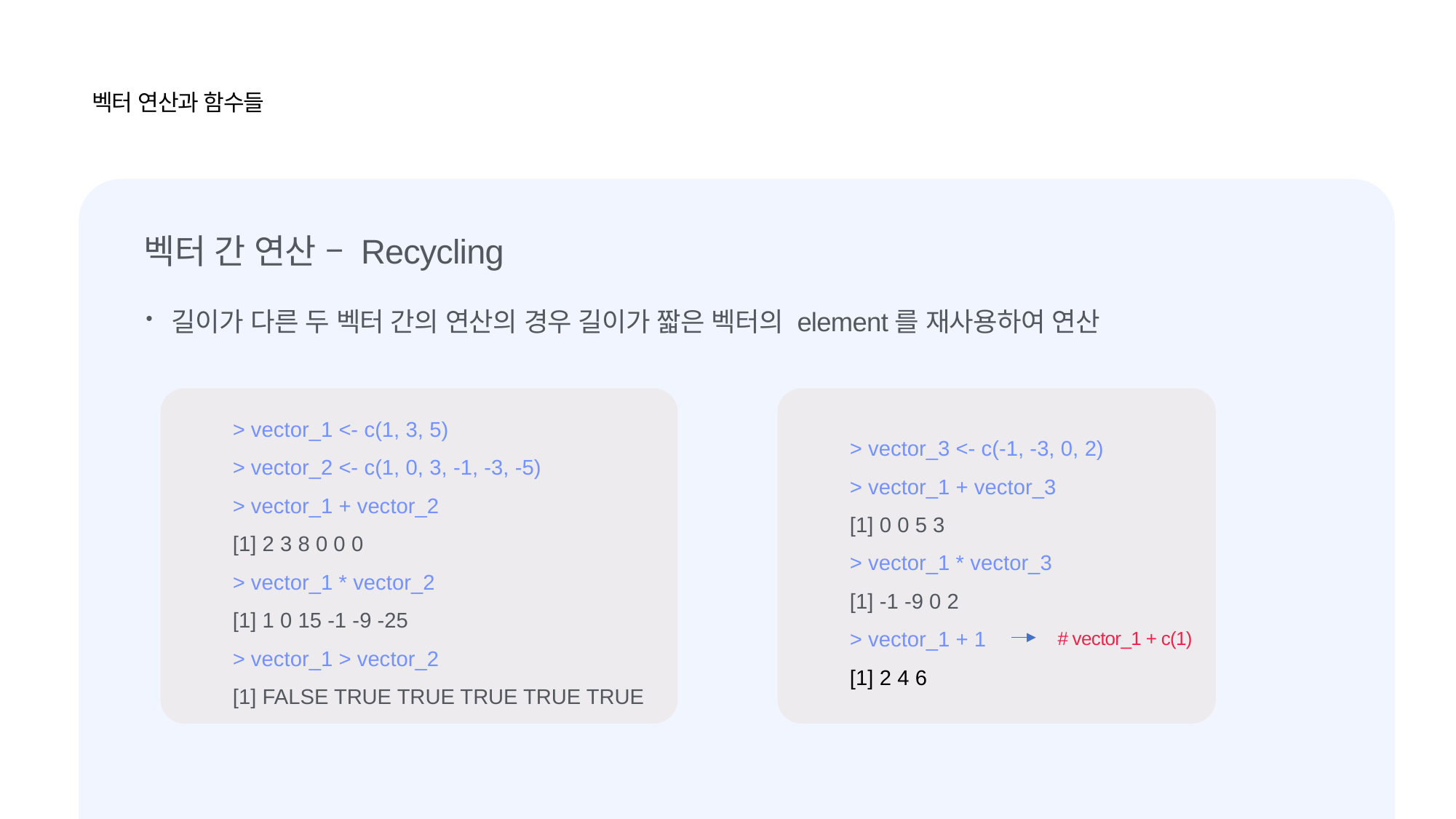

벡터 연산과 함수들

벡터 간 연산 – Recycling
길이가 다른 두 벡터 간의 연산의 경우 길이가 짧은 벡터의 element를 재사용하여 연산
> vector_1 <- c(1, 3, 5)
> vector_2 <- c(1, 0, 3, -1, -3, -5)
> vector_1 + vector_2
[1] 2 3 8 0 0 0
> vector_1 * vector_2
[1] 1 0 15 -1 -9 -25
> vector_1 > vector_2
[1] FALSE TRUE TRUE TRUE TRUE TRUE
> vector_3 <- c(-1, -3, 0, 2)
> vector_1 + vector_3
[1] 0 0 5 3
> vector_1 * vector_3
[1] -1 -9 0 2
> vector_1 + 1
[1] 2 4 6
# vector_1 + c(1)